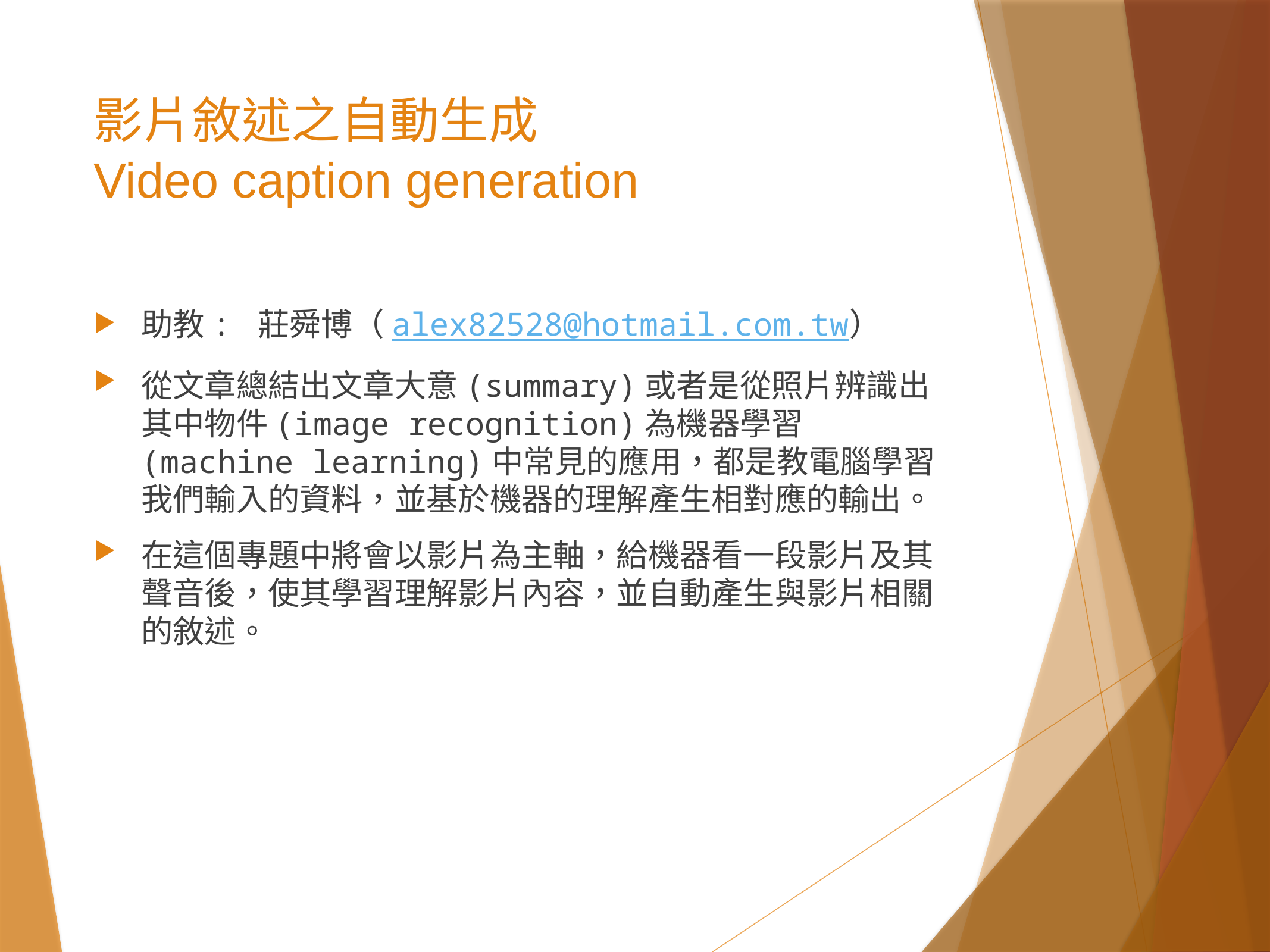

# 影片敘述之自動生成 Video caption generation
助教: 莊舜博（alex82528@hotmail.com.tw）
從文章總結出文章大意(summary)或者是從照片辨識出其中物件(image recognition)為機器學習(machine learning)中常見的應用，都是教電腦學習我們輸入的資料，並基於機器的理解產生相對應的輸出。
在這個專題中將會以影片為主軸，給機器看一段影片及其聲音後，使其學習理解影片內容，並自動產生與影片相關的敘述。